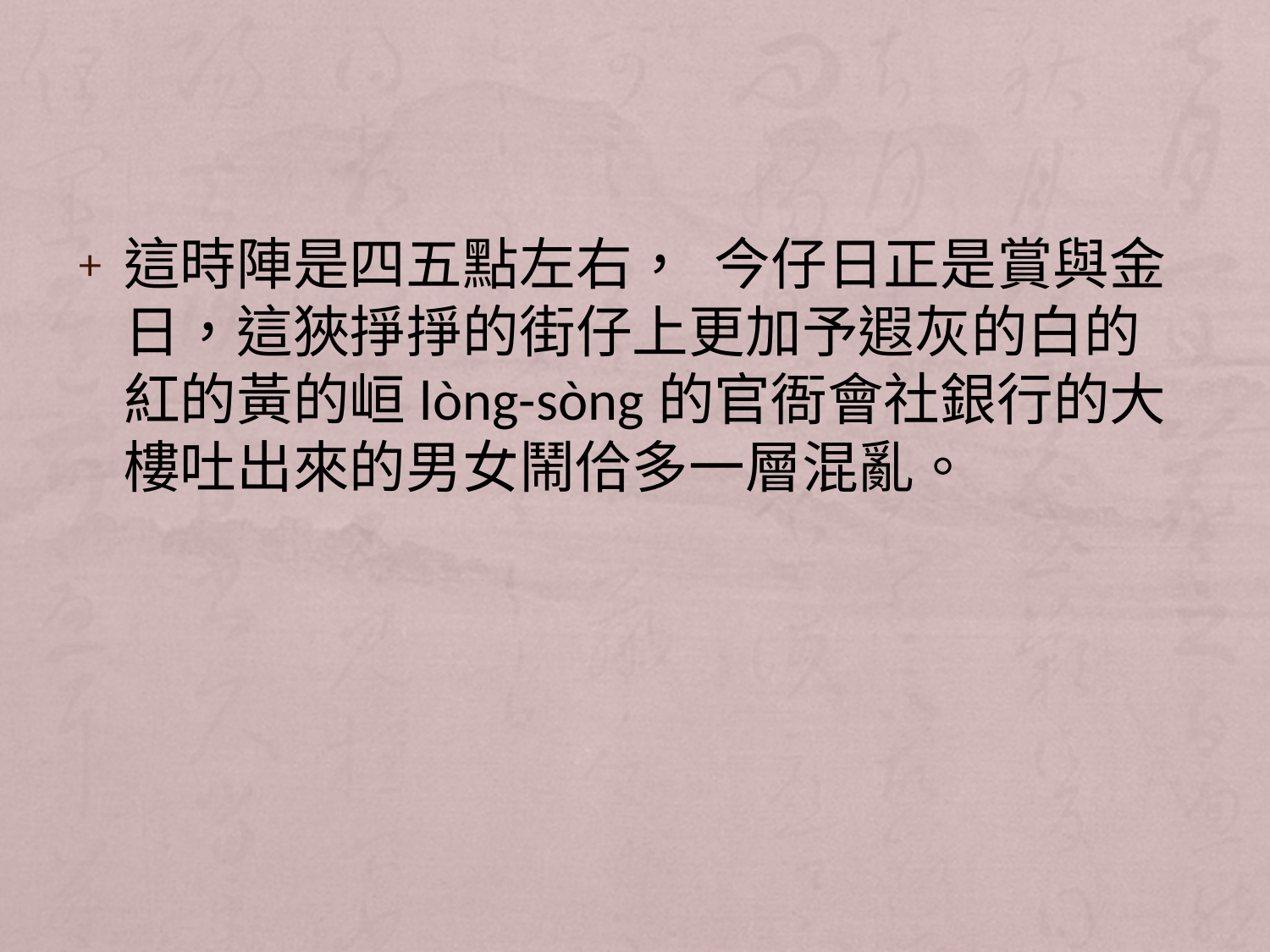

#
這時陣是四五點左右，  今仔日正是賞與金日，這狹掙掙的街仔上更加予遐灰的白的紅的黃的峘lòng-sòng的官衙會社銀行的大樓吐出來的男女鬧佮多一層混亂。